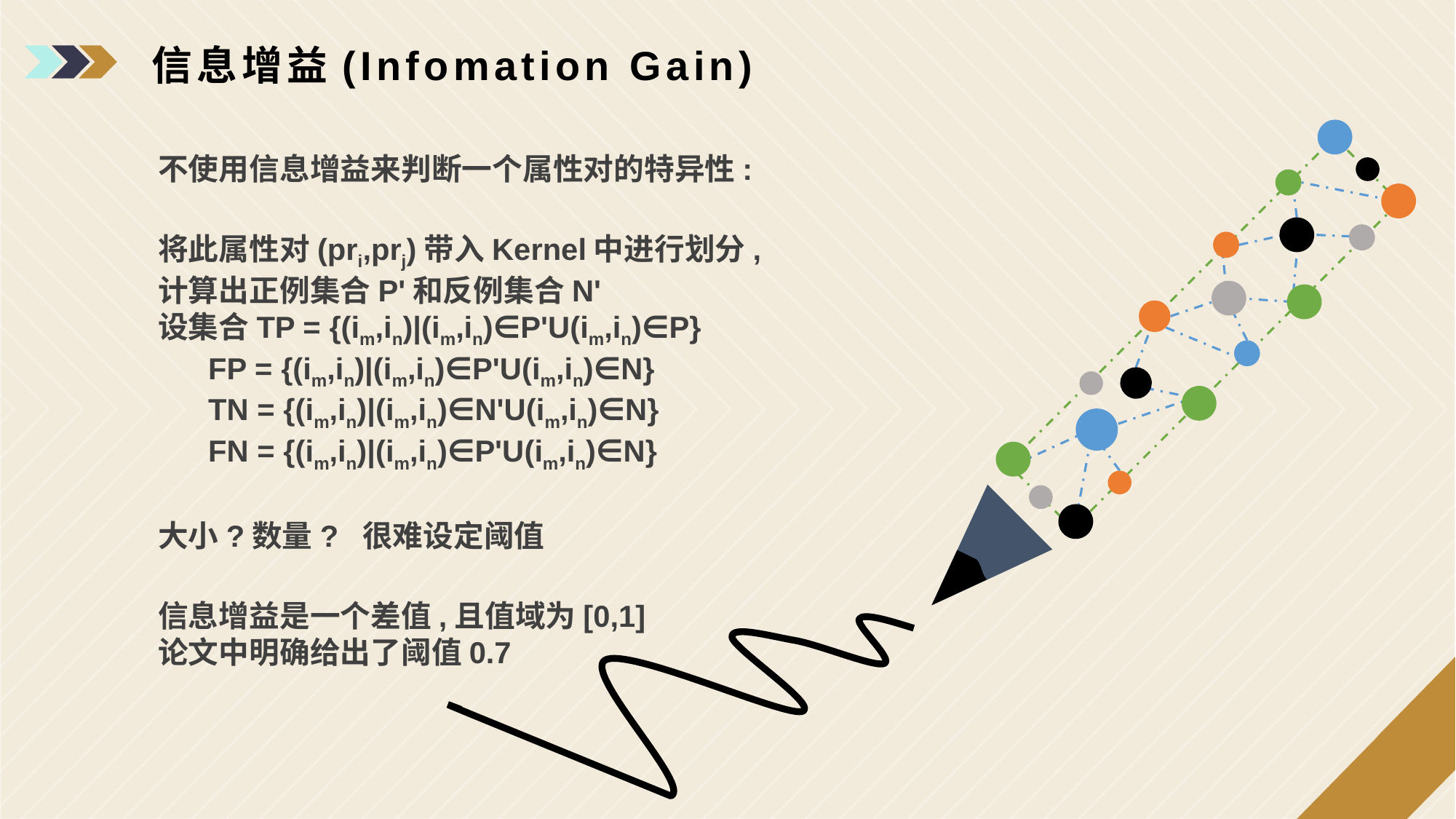

信息增益(Infomation Gain)

不使用信息增益来判断一个属性对的特异性:

将此属性对(pri,prj)带入Kernel中进行划分,
计算出正例集合P'和反例集合N'
设集合TP = {(im,in)|(im,in)∈P'U(im,in)∈P}
      FP = {(im,in)|(im,in)∈P'U(im,in)∈N}
      TN = {(im,in)|(im,in)∈N'U(im,in)∈N}
      FN = {(im,in)|(im,in)∈P'U(im,in)∈N}

大小?数量?  很难设定阈值

信息增益是一个差值,且值域为[0,1]
论文中明确给出了阈值0.7